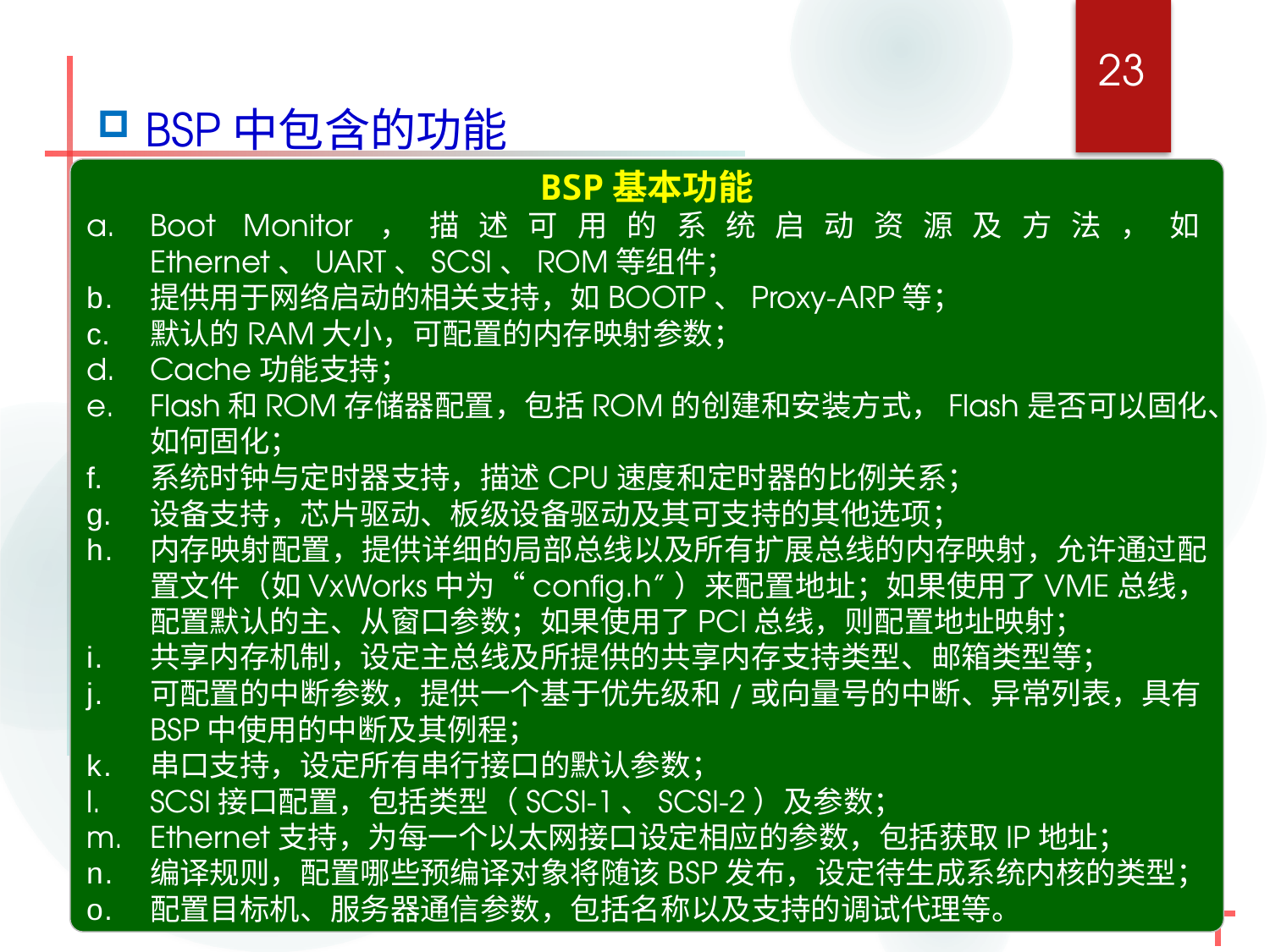

23
BSP中包含的功能
BSP基本功能
Boot Monitor，描述可用的系统启动资源及方法，如Ethernet、UART、SCSI、ROM等组件；
提供用于网络启动的相关支持，如BOOTP、Proxy-ARP等；
默认的RAM大小，可配置的内存映射参数；
Cache功能支持；
Flash和ROM存储器配置，包括ROM的创建和安装方式，Flash是否可以固化、如何固化；
系统时钟与定时器支持，描述CPU速度和定时器的比例关系；
设备支持，芯片驱动、板级设备驱动及其可支持的其他选项；
内存映射配置，提供详细的局部总线以及所有扩展总线的内存映射，允许通过配置文件（如VxWorks中为“config.h”）来配置地址；如果使用了VME总线，配置默认的主、从窗口参数；如果使用了PCI总线，则配置地址映射；
共享内存机制，设定主总线及所提供的共享内存支持类型、邮箱类型等；
可配置的中断参数，提供一个基于优先级和/或向量号的中断、异常列表，具有BSP中使用的中断及其例程；
串口支持，设定所有串行接口的默认参数；
SCSI接口配置，包括类型（SCSI-1、SCSI-2）及参数；
Ethernet支持，为每一个以太网接口设定相应的参数，包括获取IP地址；
编译规则，配置哪些预编译对象将随该BSP发布，设定待生成系统内核的类型；
配置目标机、服务器通信参数，包括名称以及支持的调试代理等。
VxWorks软件结构及其BSP